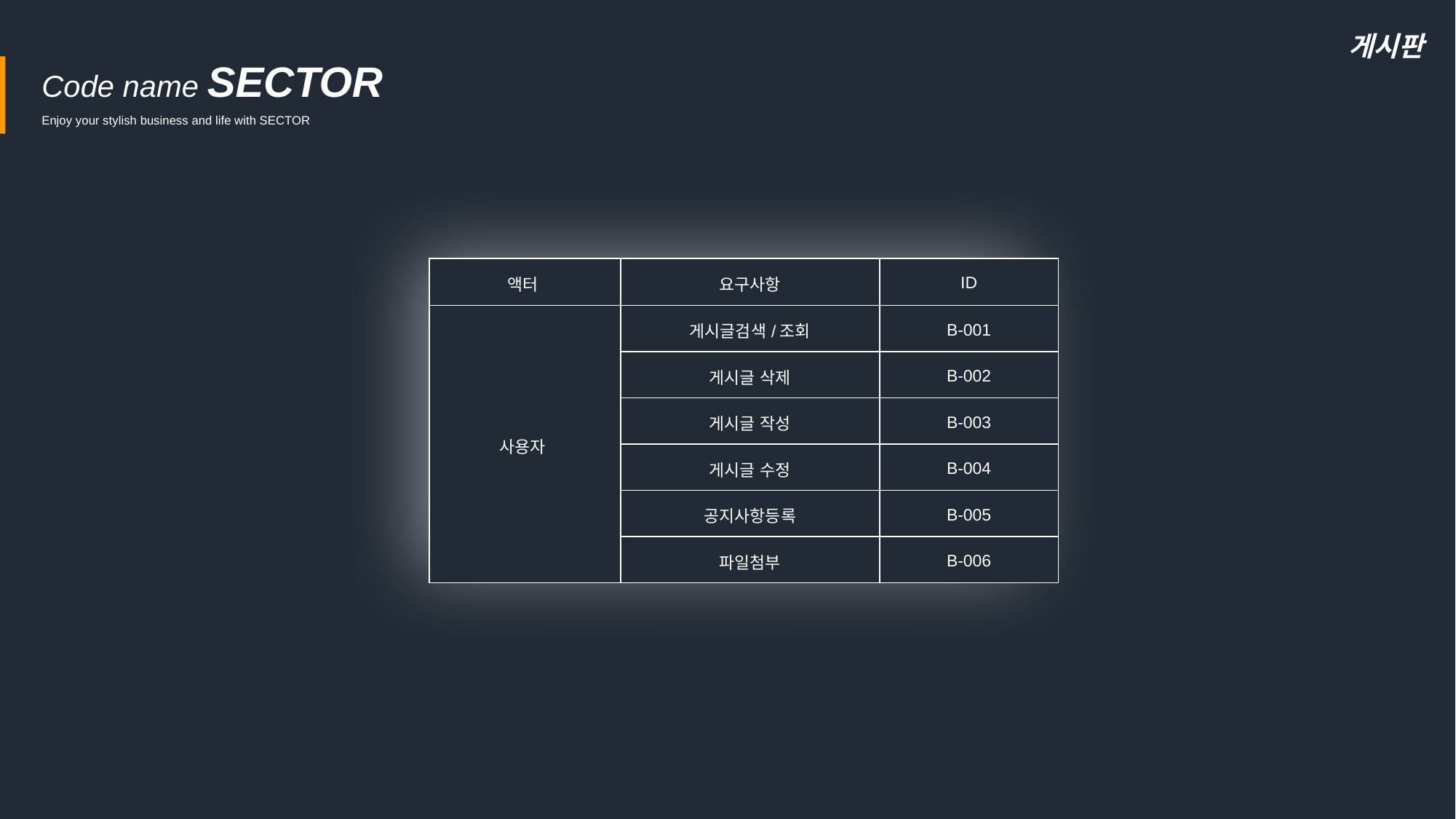

Code name SECTOR
Enjoy your stylish business and life with SECTOR
게시판

| 액터 | 요구사항 | ID |
| --- | --- | --- |
| 사용자 | 게시글검색/조회 | B-001 |
|  | 게시글 삭제 | B-002 |
|  | 게시글 작성 | B-003 |
|  | 게시글 수정 | B-004 |
|  | 공지사항등록 | B-005 |
|  | 파일첨부 | B-006 |